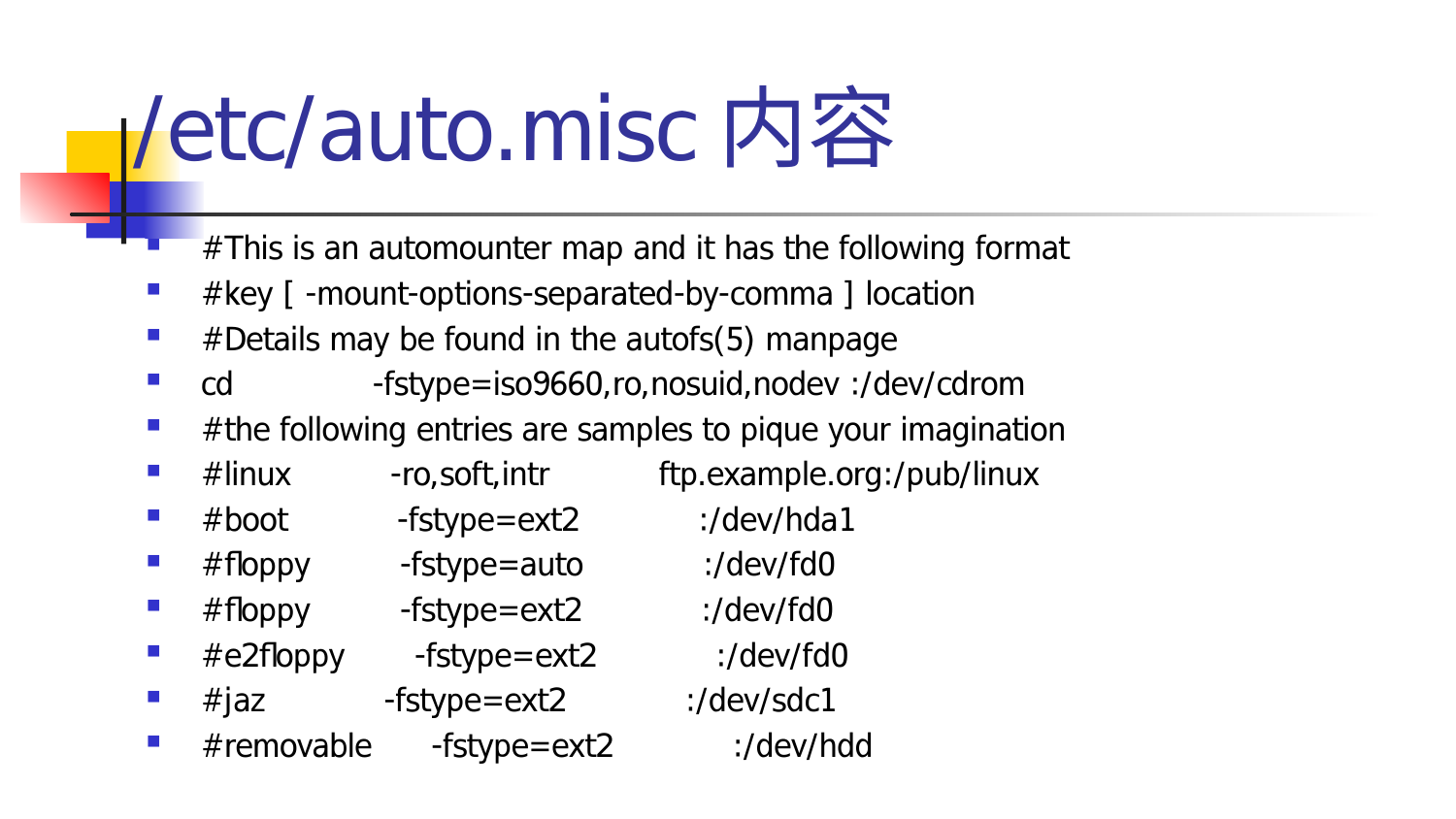

# /etc/auto.misc内容
#This is an automounter map and it has the following format
#key [ -mount-options-separated-by-comma ] location
#Details may be found in the autofs(5) manpage
cd              -fstype=iso9660,ro,nosuid,nodev :/dev/cdrom
#the following entries are samples to pique your imagination
#linux          -ro,soft,intr           ftp.example.org:/pub/linux
#boot           -fstype=ext2            :/dev/hda1
#floppy         -fstype=auto            :/dev/fd0
#floppy         -fstype=ext2            :/dev/fd0
#e2floppy       -fstype=ext2            :/dev/fd0
#jaz            -fstype=ext2            :/dev/sdc1
#removable      -fstype=ext2            :/dev/hdd